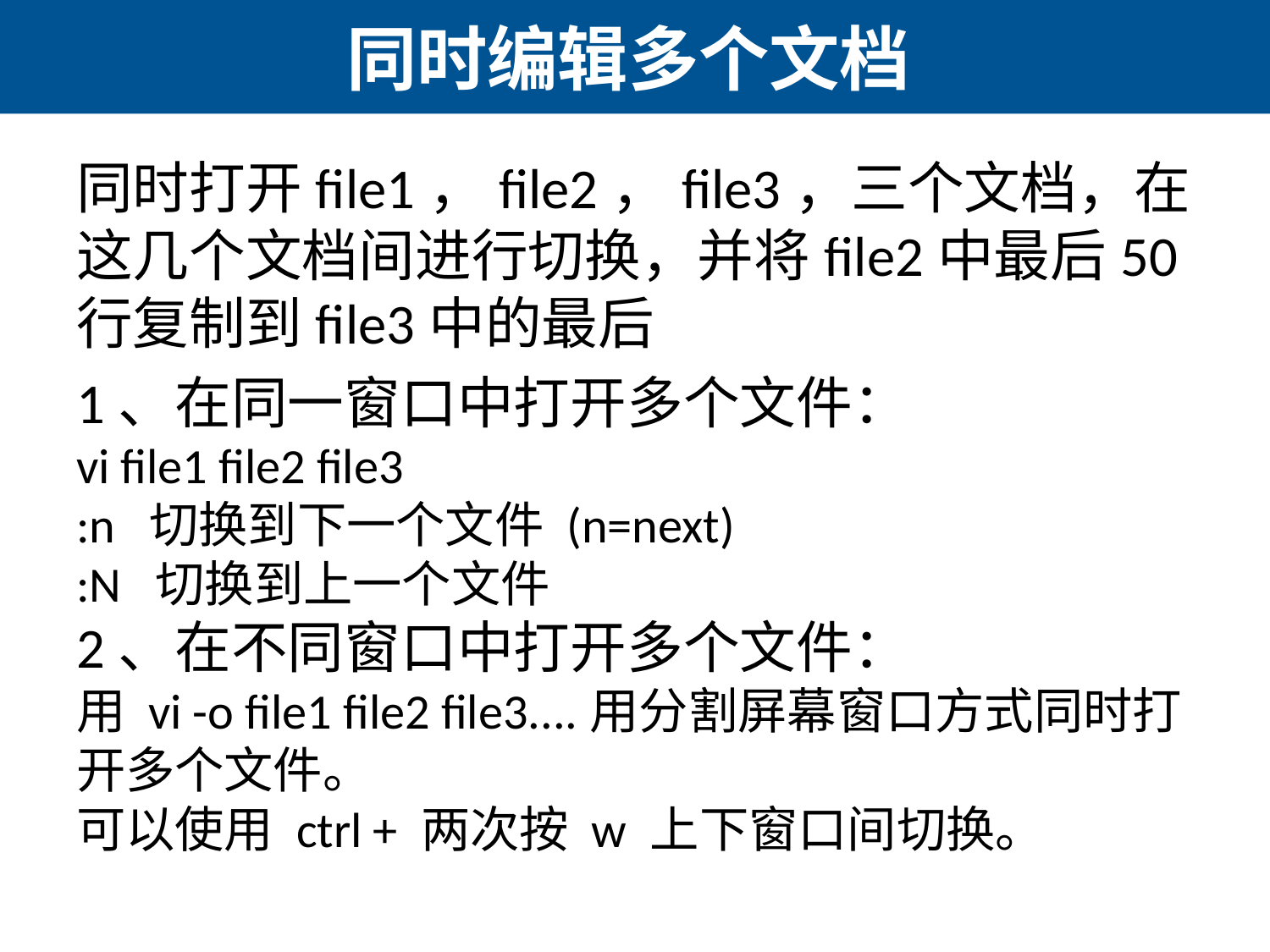

# 同时编辑多个文档
同时打开file1，file2，file3，三个文档，在这几个文档间进行切换，并将file2中最后50行复制到file3中的最后
1、在同一窗口中打开多个文件：
vi file1 file2 file3
:n  切换到下一个文件 (n=next)
:N  切换到上一个文件
2、在不同窗口中打开多个文件：
用 vi -o file1 file2 file3....用分割屏幕窗口方式同时打开多个文件。
可以使用 ctrl + 两次按 w 上下窗口间切换。